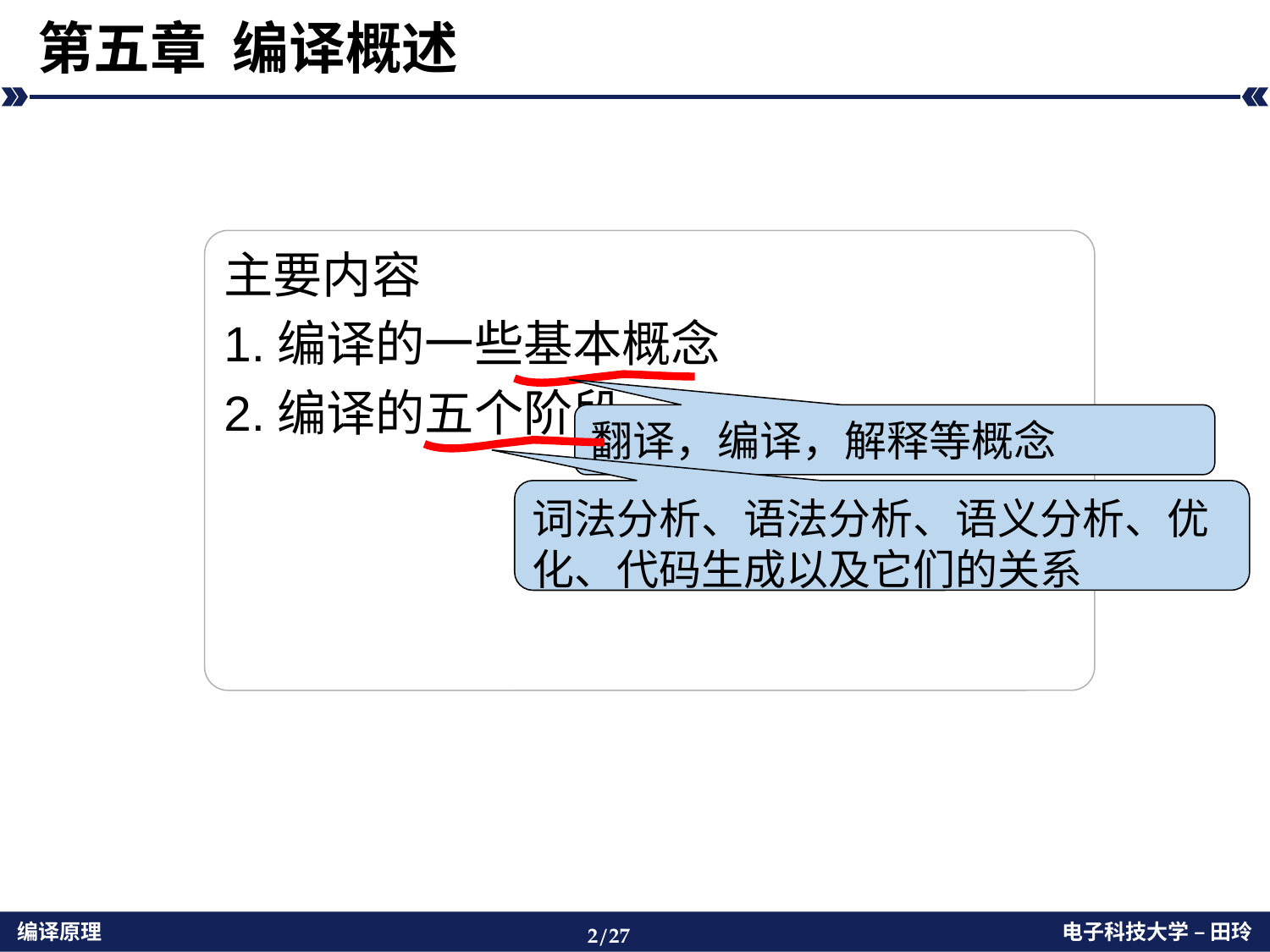

# 第五章  编译概述
主要内容
1.编译的一些基本概念
2.编译的五个阶段

翻译，编译，解释等概念

词法分析、语法分析、语义分析、优化、代码生成以及它们的关系